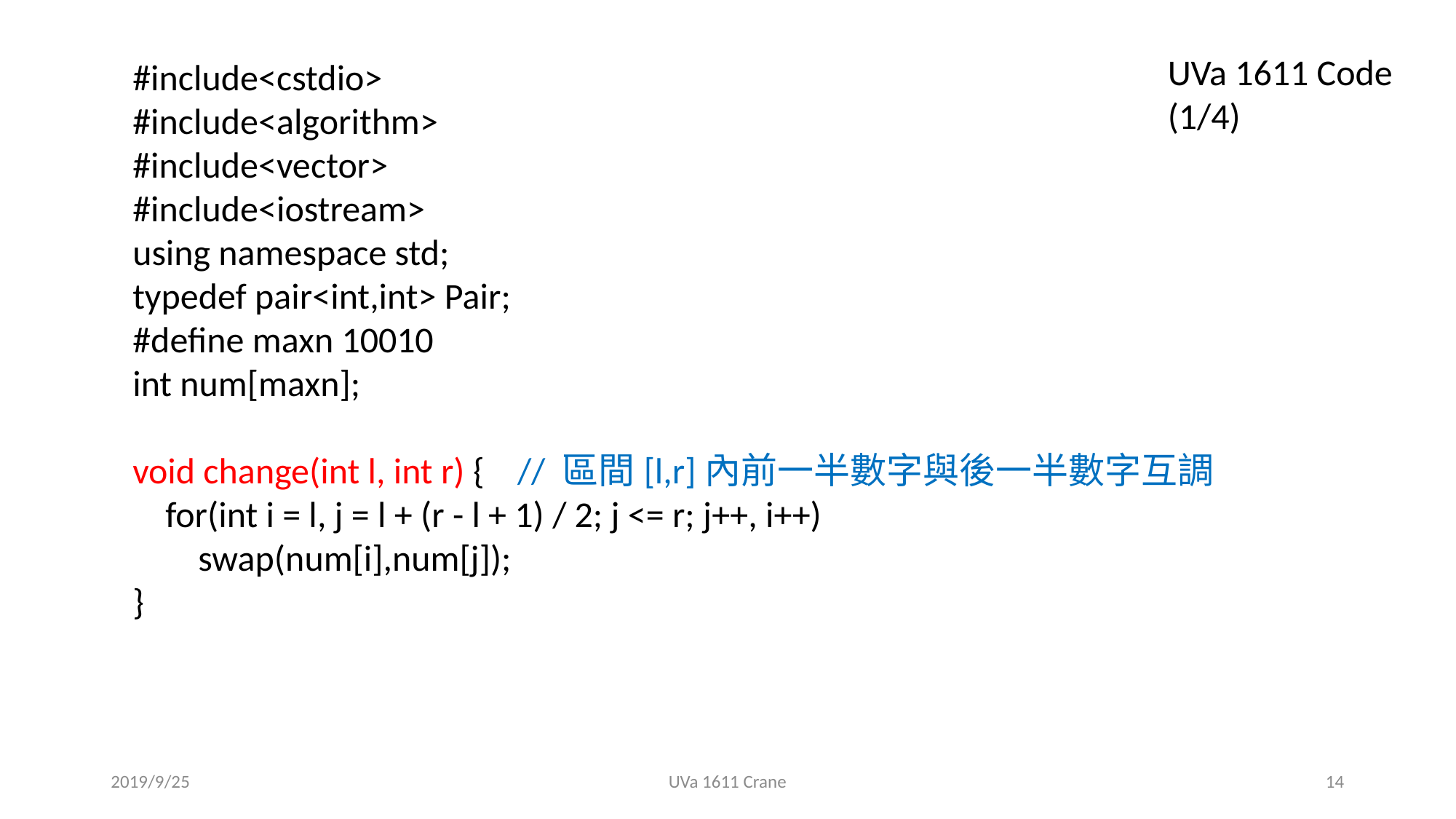

UVa 1611 Code (1/4)
#include<cstdio>
#include<algorithm>
#include<vector>
#include<iostream>
using namespace std;
typedef pair<int,int> Pair;
#define maxn 10010
int num[maxn];

void change(int l, int r) {    // 區間[l,r]內前一半數字與後一半數字互調
    for(int i = l, j = l + (r - l + 1) / 2; j <= r; j++, i++)
        swap(num[i],num[j]);
}
2019/9/25
UVa 1611 Crane
14